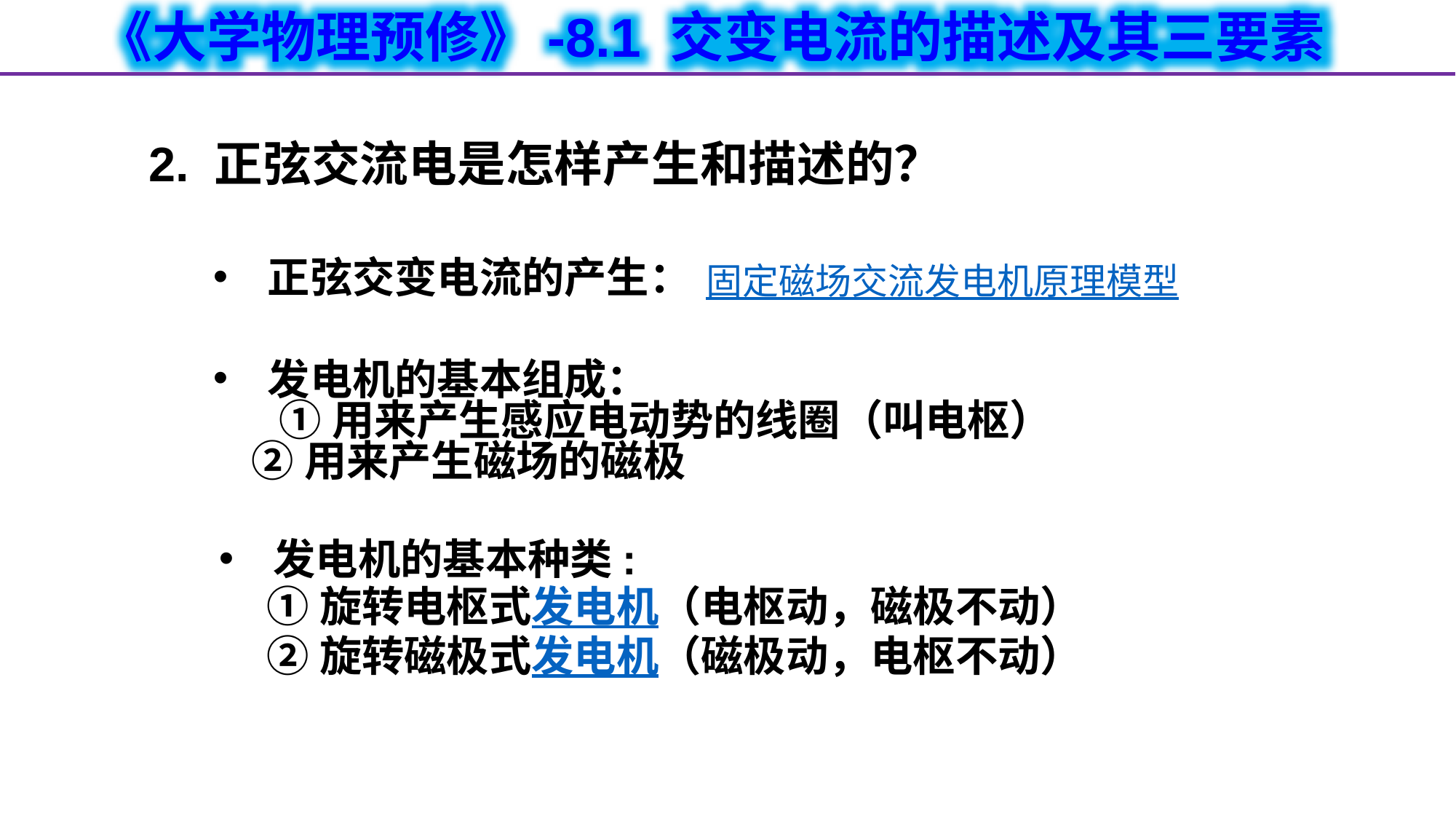

2. 正弦交流电是怎样产生和描述的？
正弦交变电流的产生：
固定磁场交流发电机原理模型
发电机的基本组成：
       ①用来产生感应电动势的线圈（叫电枢）
    ②用来产生磁场的磁极
发电机的基本种类:
     ①旋转电枢式发电机（电枢动，磁极不动）
     ②旋转磁极式发电机（磁极动，电枢不动）